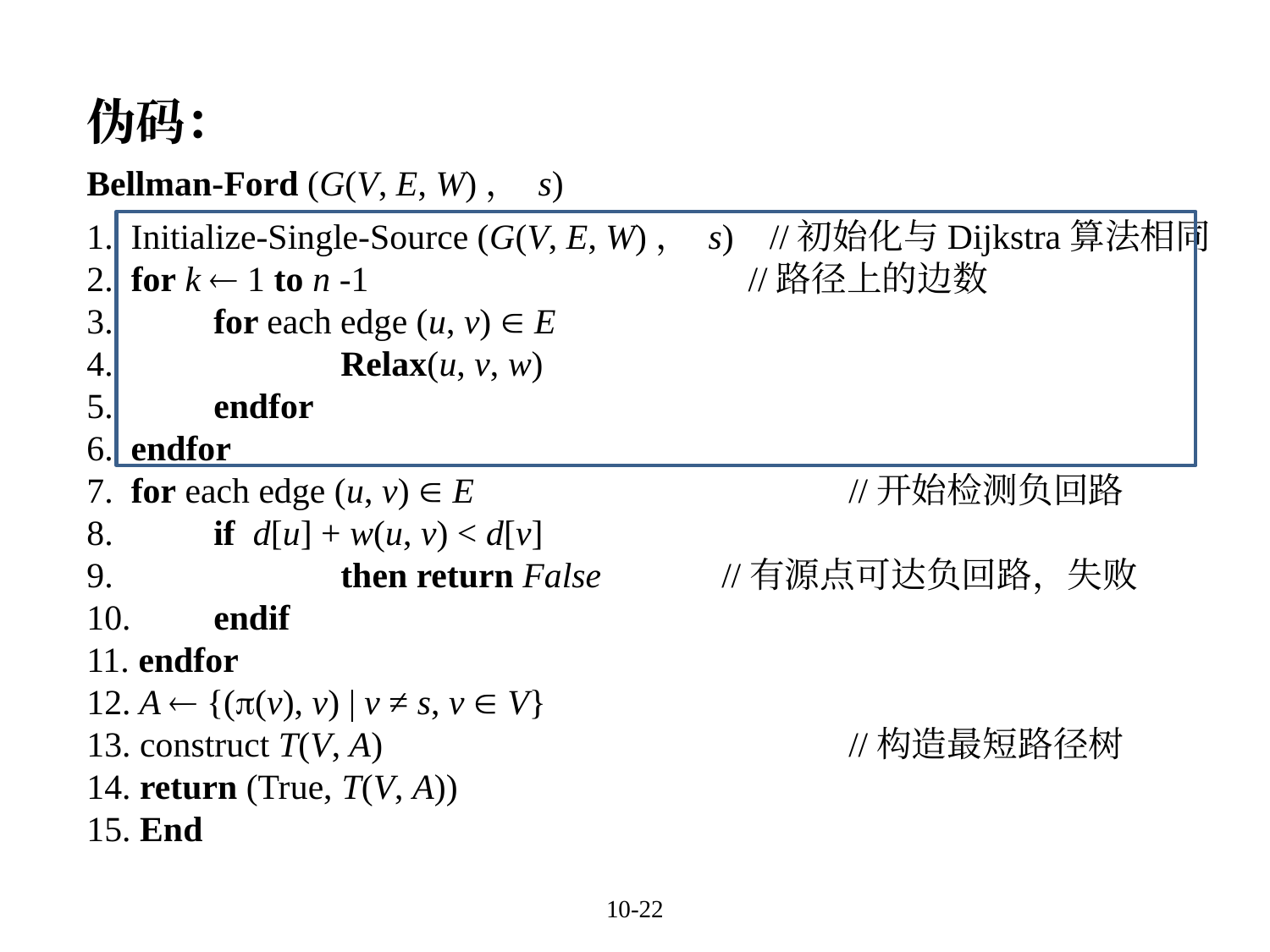

伪码：
Bellman-Ford (G(V, E, W)， s)
1.  Initialize-Single-Source (G(V, E, W)， s)    //初始化与Dijkstra算法相同
2.  for k ← 1 to n -1 			   //路径上的边数
3. 	for each edge (u, v) ∈ E
4. 		Relax(u, v, w)
5. 	endfor
6.  endfor
7.  for each edge (u, v) ∈ E			//开始检测负回路
8. 	if  d[u] + w(u, v) < d[v]
9. 		then return False     	//有源点可达负回路，失败
10. 	endif
11. endfor
12. A ← {(π(v), v) | v ≠ s, v ∈ V}
13. construct T(V, A) 				//构造最短路径树
14. return (True, T(V, A))
15. End

10-22